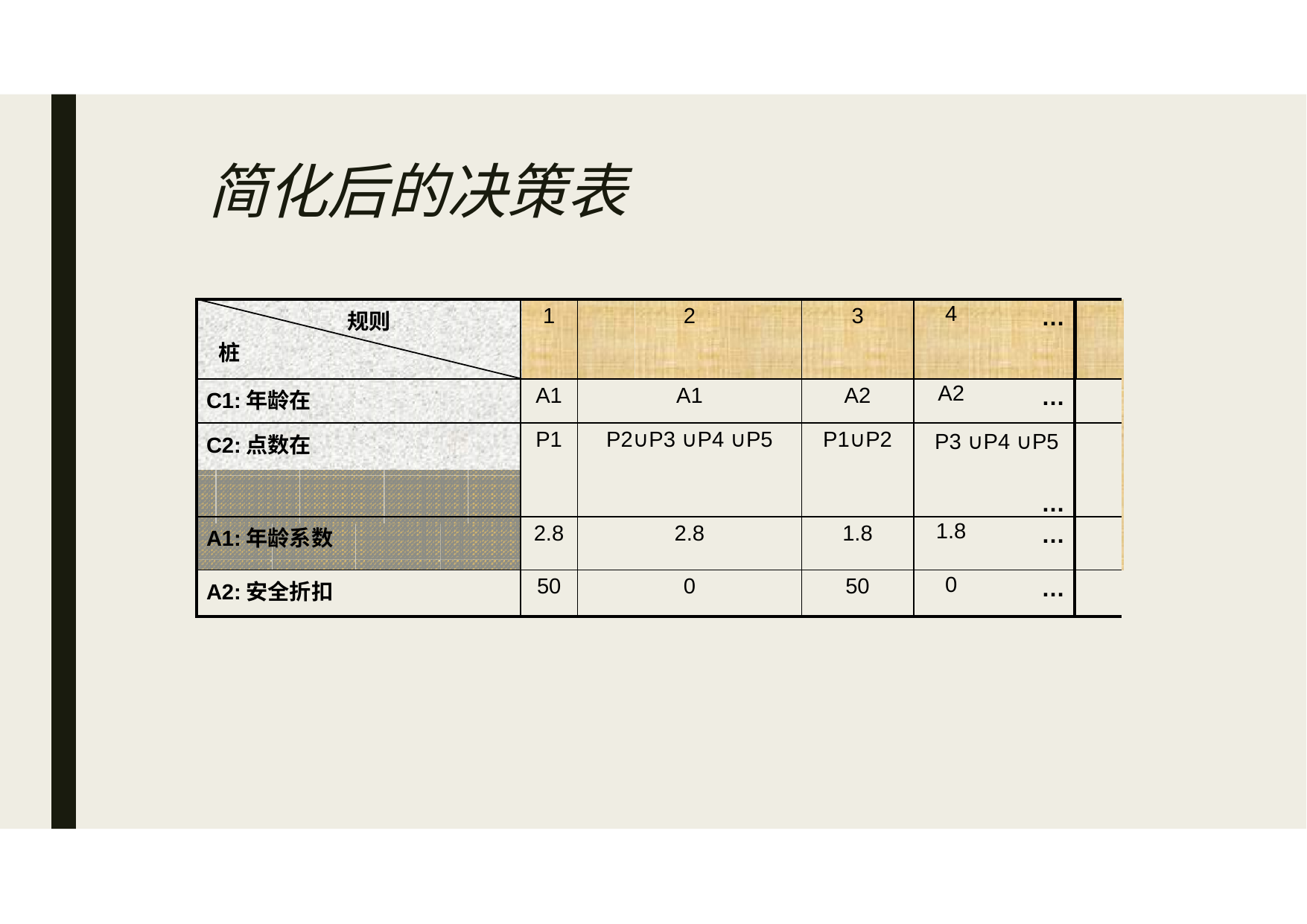

# 简化后的决策表

|  | 规则 | 1 | 2 | 3 | 4 … |  |
| --- | --- | --- | --- | --- | --- | --- |
| 桩 |  |  |  |  |  |  |
| C1:年龄在 |  | A1 | A1 | A2 | A2 … |  |
| C2:点数在 |  | P1 | P2∪P3 ∪P4 ∪P5 | P1∪P2 | P3 ∪P4 ∪P5 … |  |
| A1:年龄系数 |  | 2.8 | 2.8 | 1.8 | 1.8 … |  |
| A2:安全折扣 |  | 50 | 0 | 50 | 0 … |  |